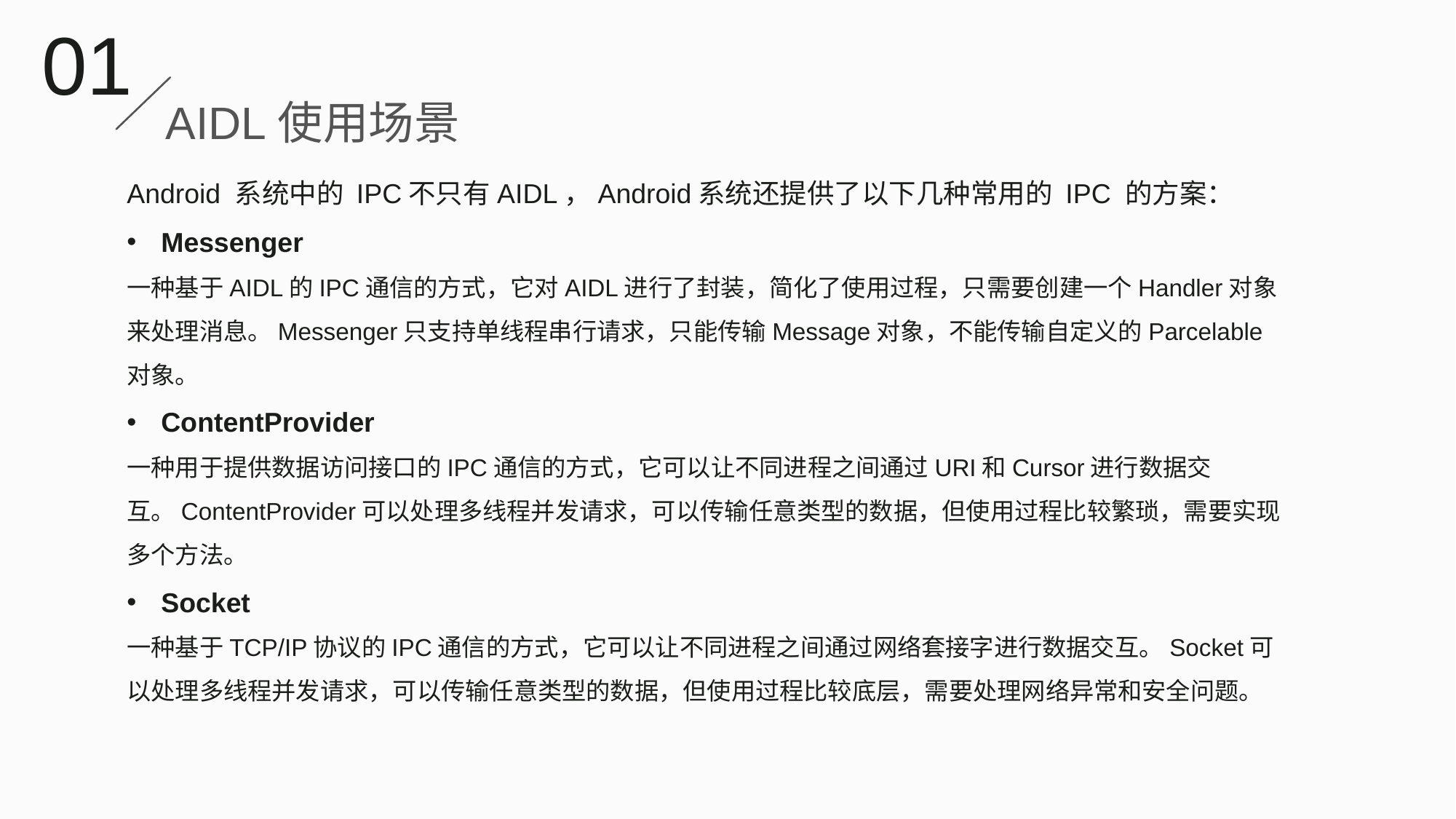

01
AIDL使用场景
Android 系统中的 IPC不只有AIDL，Android系统还提供了以下几种常用的 IPC 的方案：
Messenger
一种基于AIDL的IPC通信的方式，它对AIDL进行了封装，简化了使用过程，只需要创建一个Handler对象来处理消息。Messenger只支持单线程串行请求，只能传输Message对象，不能传输自定义的Parcelable对象。
ContentProvider
一种用于提供数据访问接口的IPC通信的方式，它可以让不同进程之间通过URI和Cursor进行数据交互。ContentProvider可以处理多线程并发请求，可以传输任意类型的数据，但使用过程比较繁琐，需要实现多个方法。
Socket
一种基于TCP/IP协议的IPC通信的方式，它可以让不同进程之间通过网络套接字进行数据交互。Socket可以处理多线程并发请求，可以传输任意类型的数据，但使用过程比较底层，需要处理网络异常和安全问题。